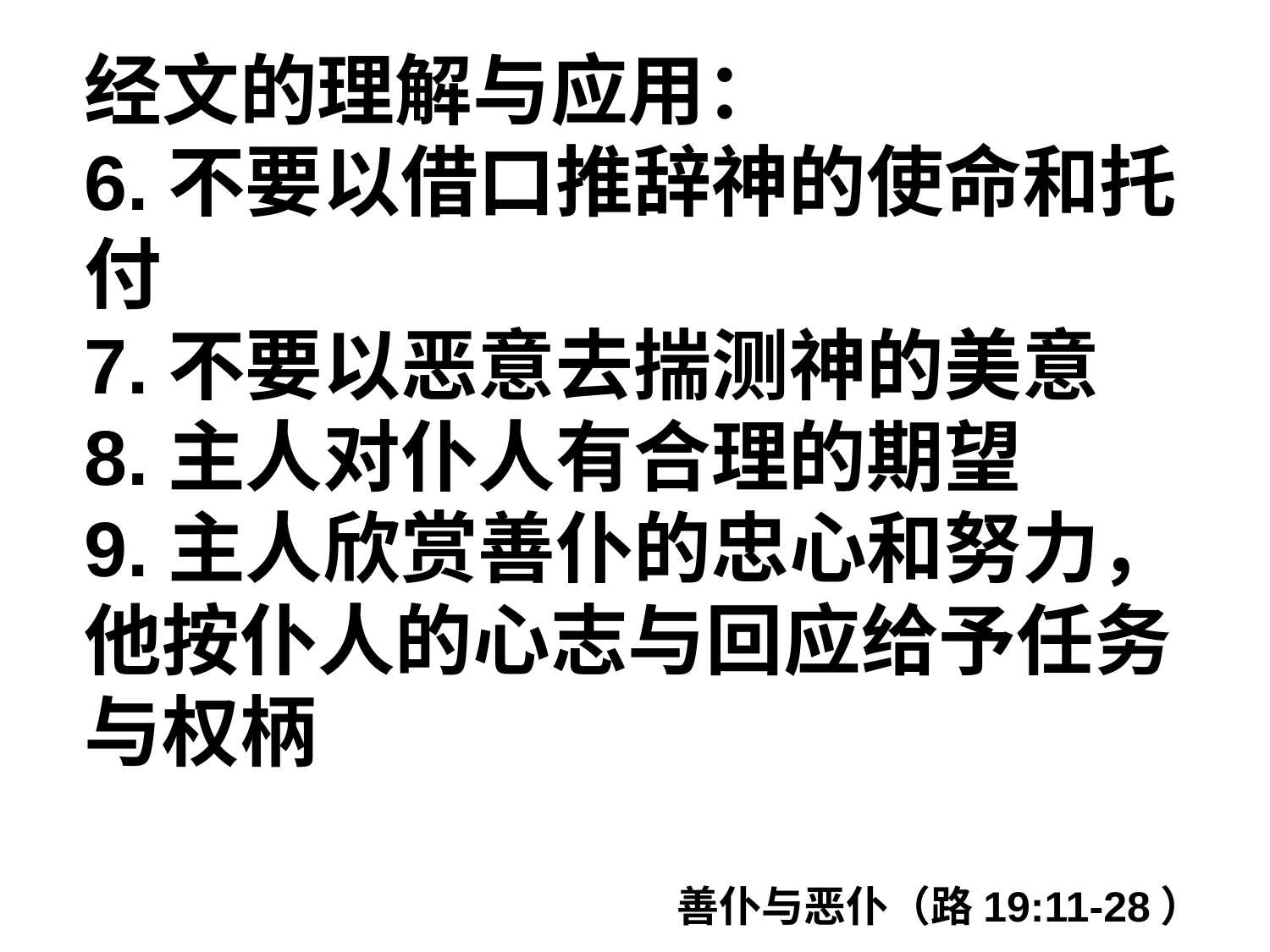

经文的理解与应用：
6.不要以借口推辞神的使命和托付
7.不要以恶意去揣测神的美意
8.主人对仆人有合理的期望
9.主人欣赏善仆的忠心和努力，他按仆人的心志与回应给予任务与权柄
善仆与恶仆（路19:11-28）